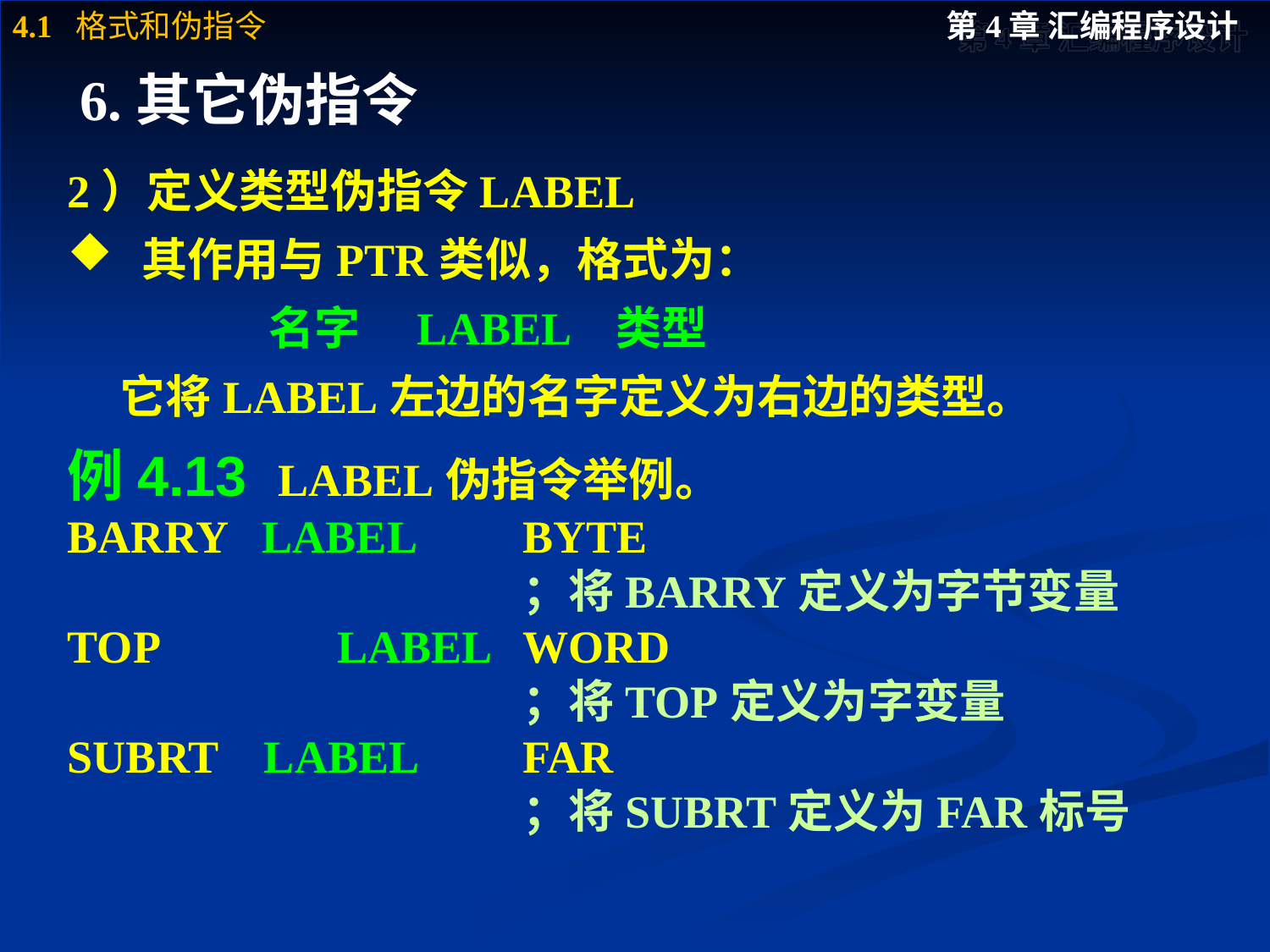

# 6.其它伪指令
2）定义类型伪指令LABEL
其作用与PTR类似，格式为：
		名字	 LABEL   类型
    它将LABEL左边的名字定义为右边的类型。
例4.13  LABEL伪指令举例。
BARRY   LABEL	BYTE
				；将BARRY定义为字节变量
TOP	      LABEL	WORD
				；将TOP定义为字变量
SUBRT    LABEL	FAR
				；将SUBRT定义为FAR标号